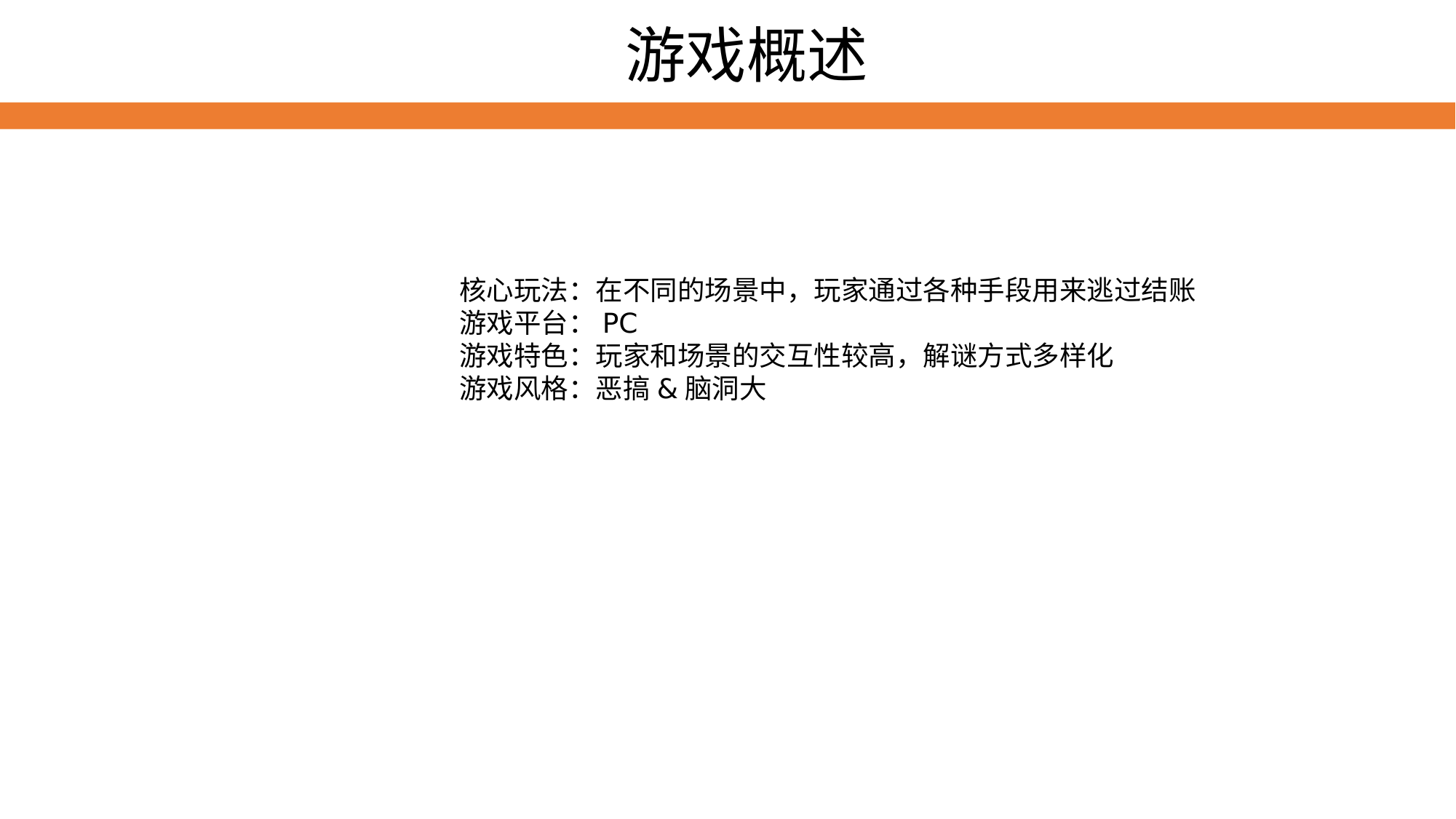

游戏概述

核心玩法：在不同的场景中，玩家通过各种手段用来逃过结账
游戏平台：PC
游戏特色：玩家和场景的交互性较高，解谜方式多样化
游戏风格：恶搞&脑洞大